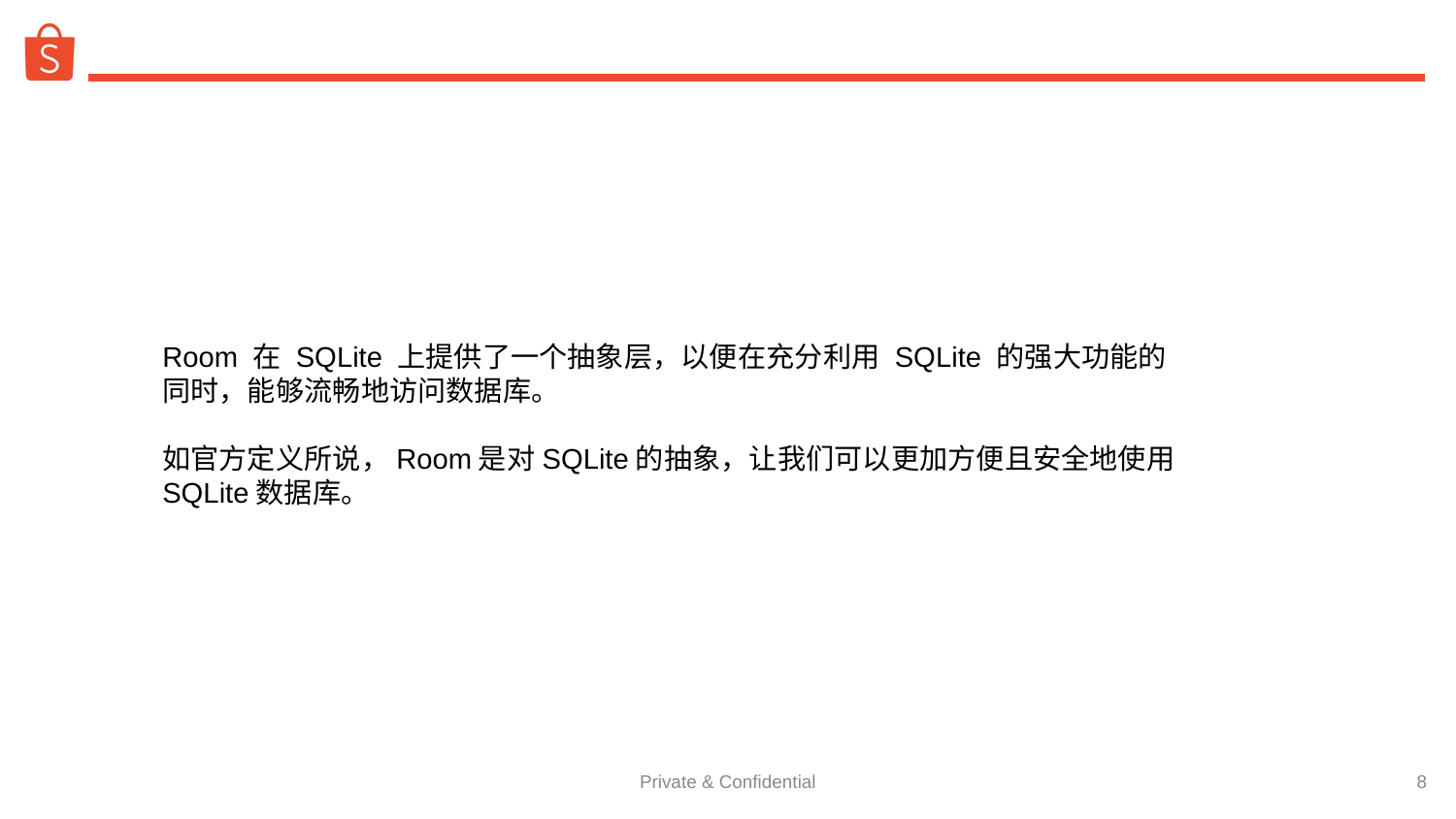

Room 在 SQLite 上提供了一个抽象层，以便在充分利用 SQLite 的强大功能的同时，能够流畅地访问数据库。

如官方定义所说，Room是对SQLite的抽象，让我们可以更加方便且安全地使用SQLite数据库。
Private & Confidential
8